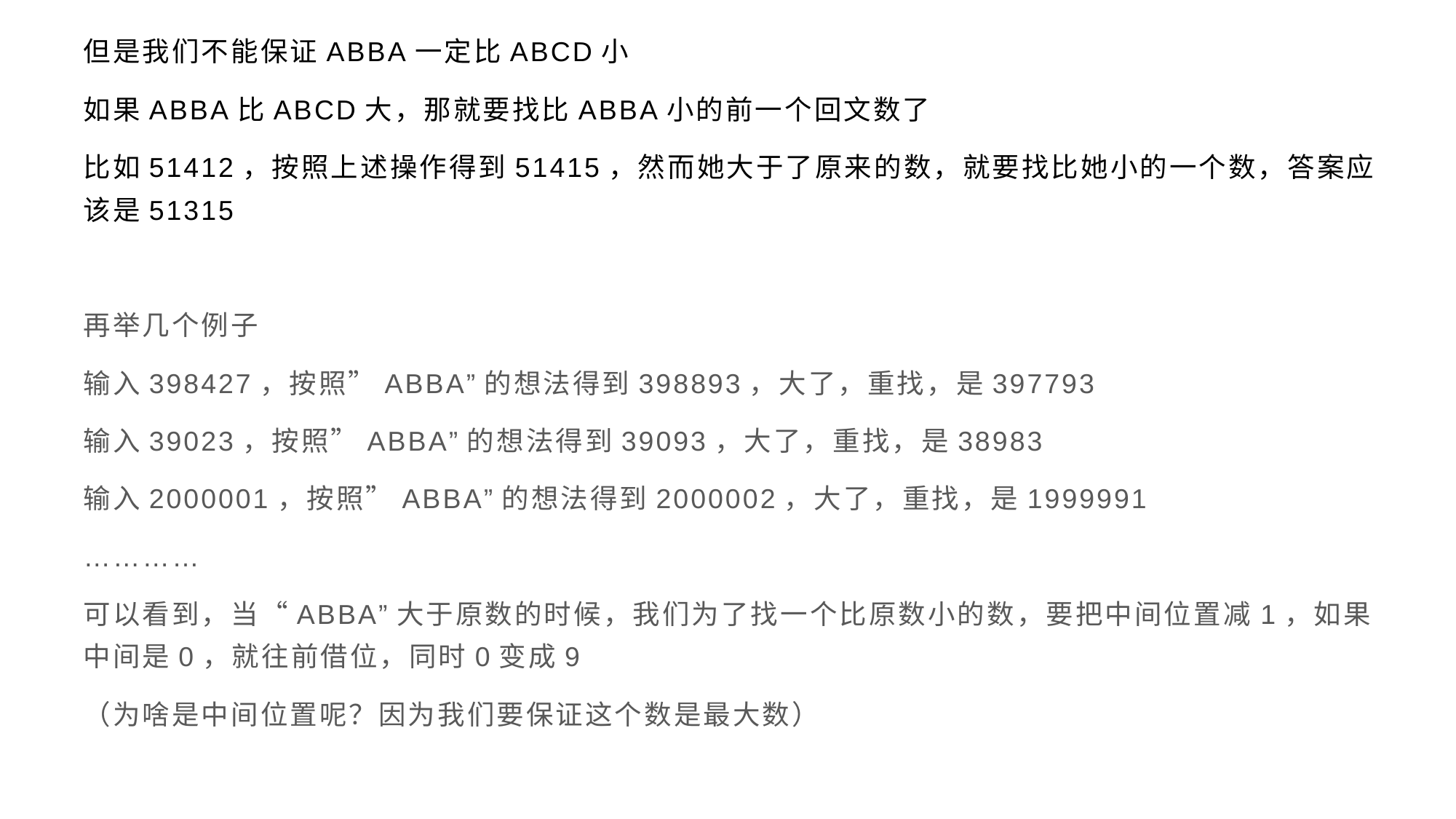

但是我们不能保证ABBA一定比ABCD小
如果ABBA比ABCD大，那就要找比ABBA小的前一个回文数了
比如51412，按照上述操作得到51415，然而她大于了原来的数，就要找比她小的一个数，答案应该是51315

再举几个例子
输入398427，按照”ABBA”的想法得到398893，大了，重找，是397793
输入39023，按照”ABBA”的想法得到39093，大了，重找，是38983
输入2000001，按照”ABBA”的想法得到2000002，大了，重找，是1999991
…………
可以看到，当“ABBA”大于原数的时候，我们为了找一个比原数小的数，要把中间位置减1，如果中间是0，就往前借位，同时0变成9
（为啥是中间位置呢？因为我们要保证这个数是最大数）